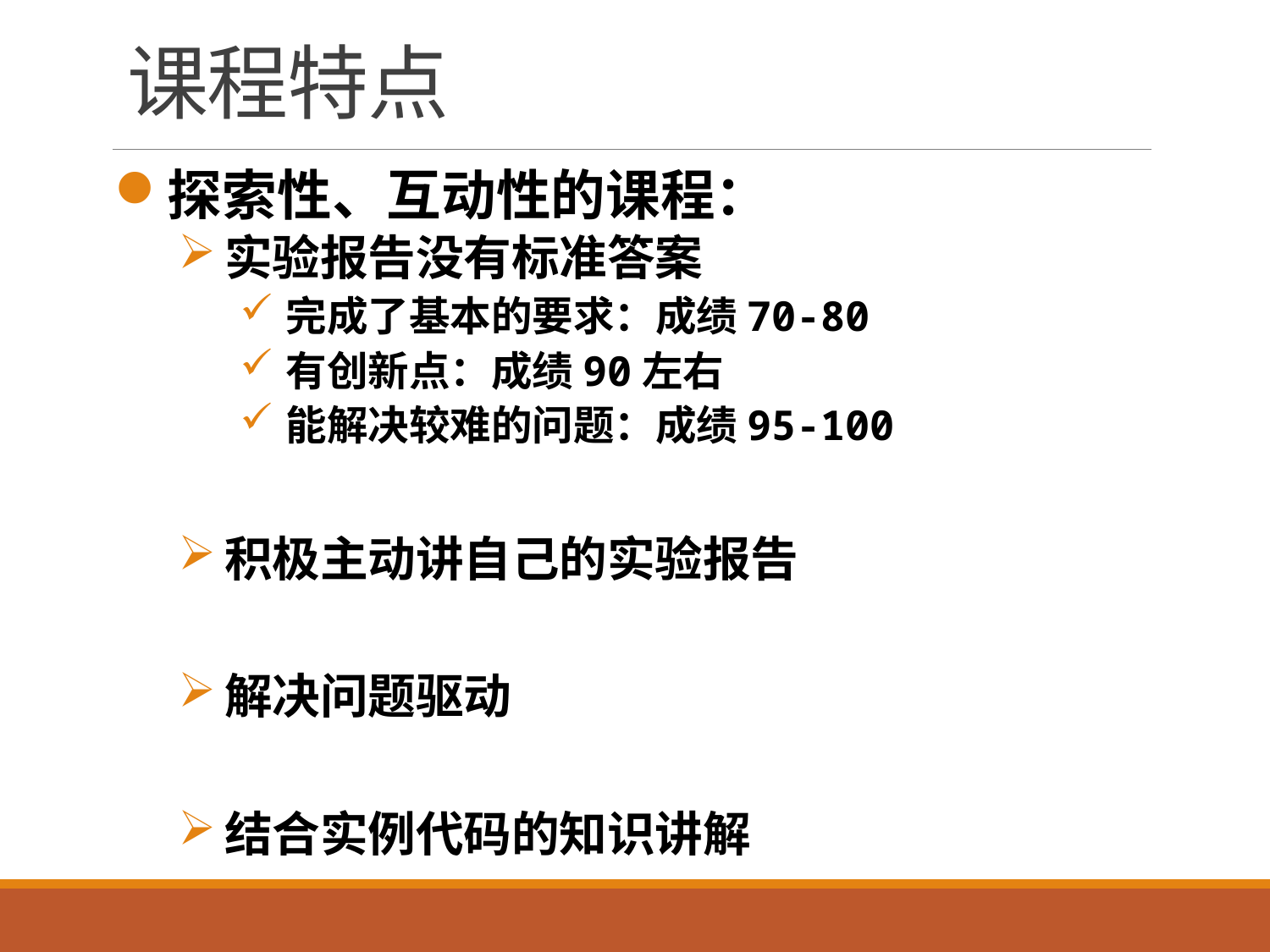

# 课程特点
探索性、互动性的课程：
实验报告没有标准答案
完成了基本的要求：成绩70-80
有创新点：成绩90左右
能解决较难的问题：成绩95-100

积极主动讲自己的实验报告

解决问题驱动

结合实例代码的知识讲解